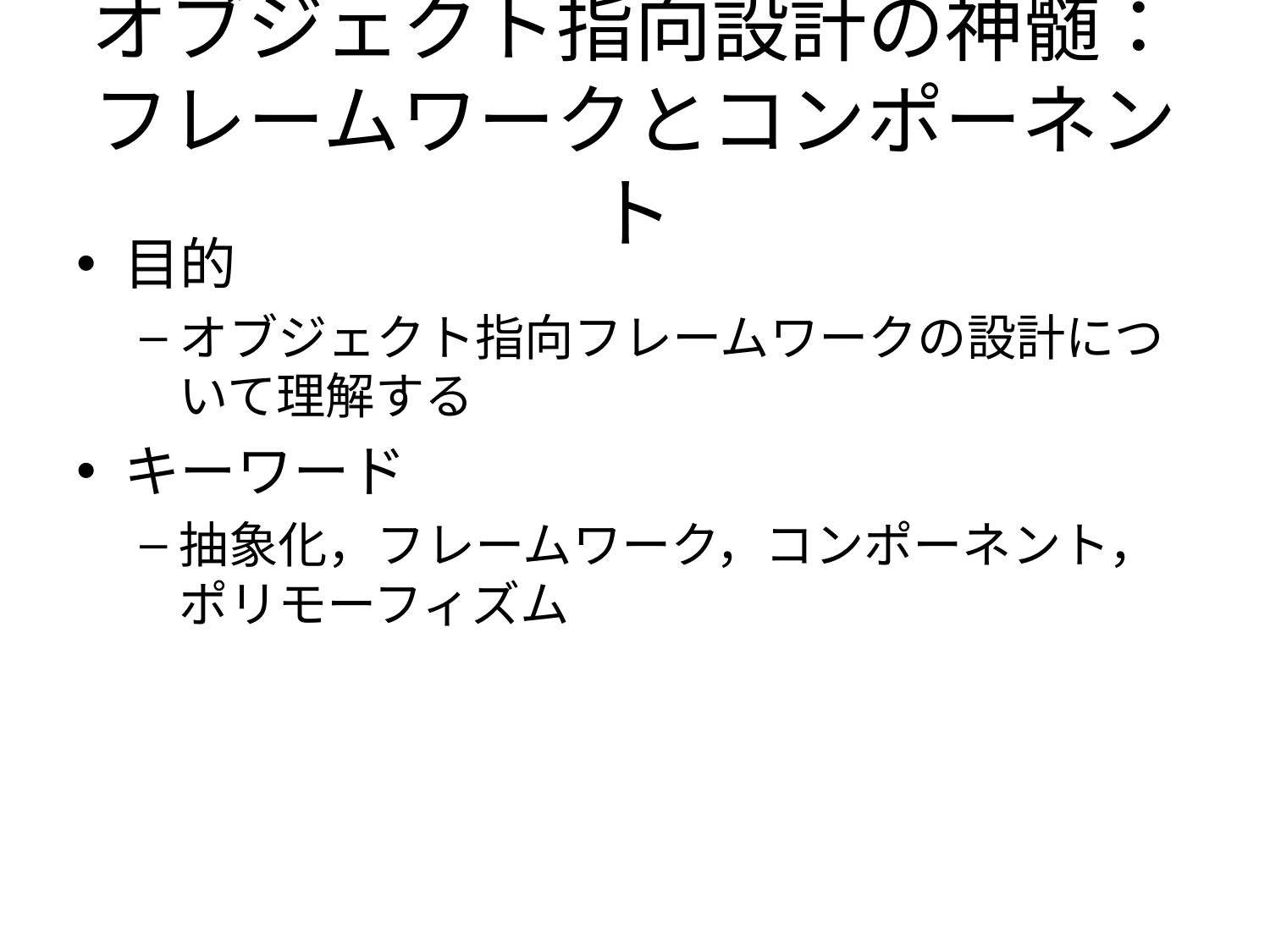

# オブジェクト指向設計の神髄： フレームワークとコンポーネント
目的
オブジェクト指向フレームワークの設計について理解する
キーワード
抽象化，フレームワーク，コンポーネント，ポリモーフィズム